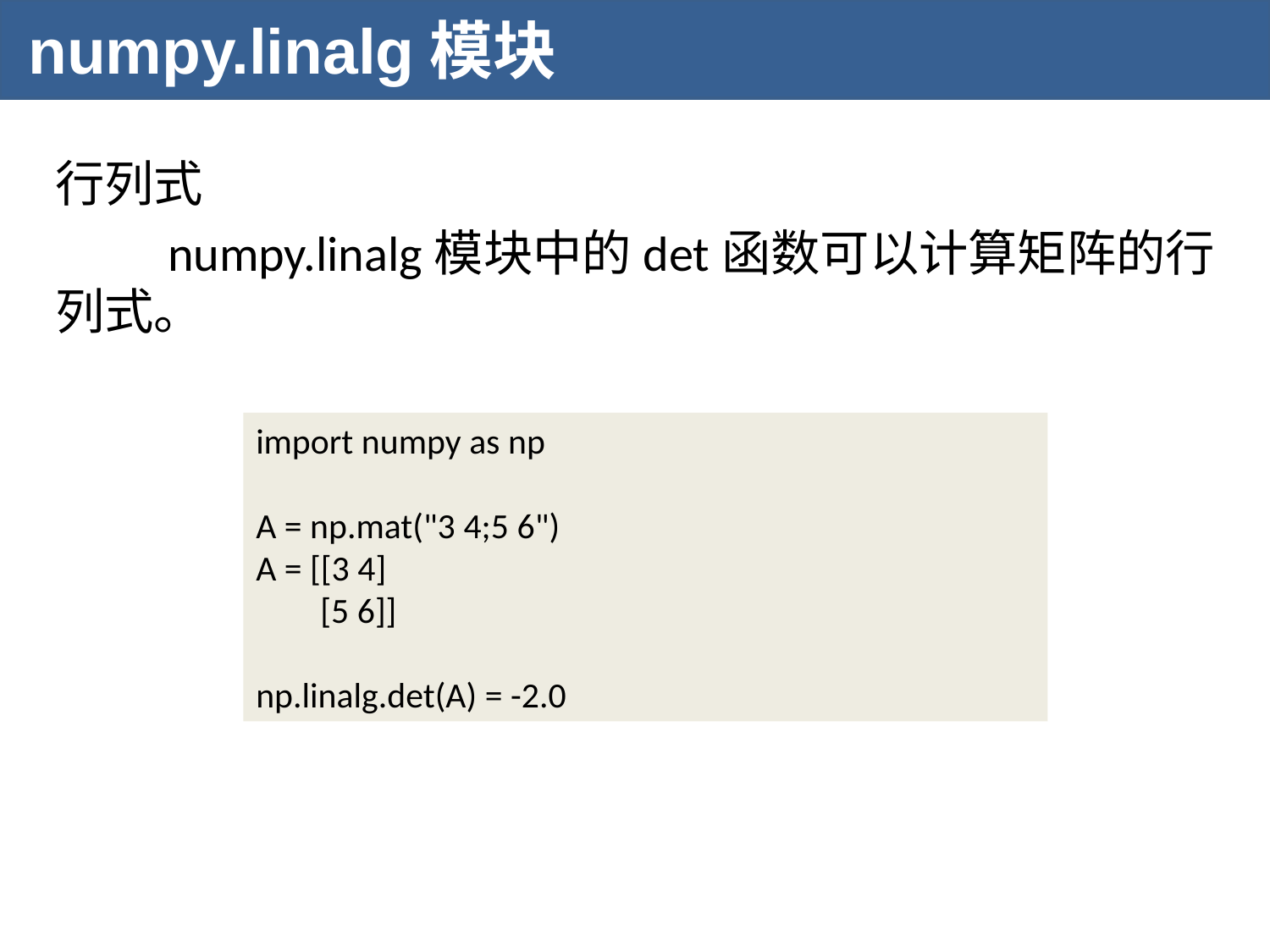

numpy.linalg模块
行列式
          numpy.linalg模块中的det函数可以计算矩阵的行列式。

import numpy as np

A = np.mat("3 4;5 6")
A = [[3 4]
        [5 6]]

np.linalg.det(A) = -2.0